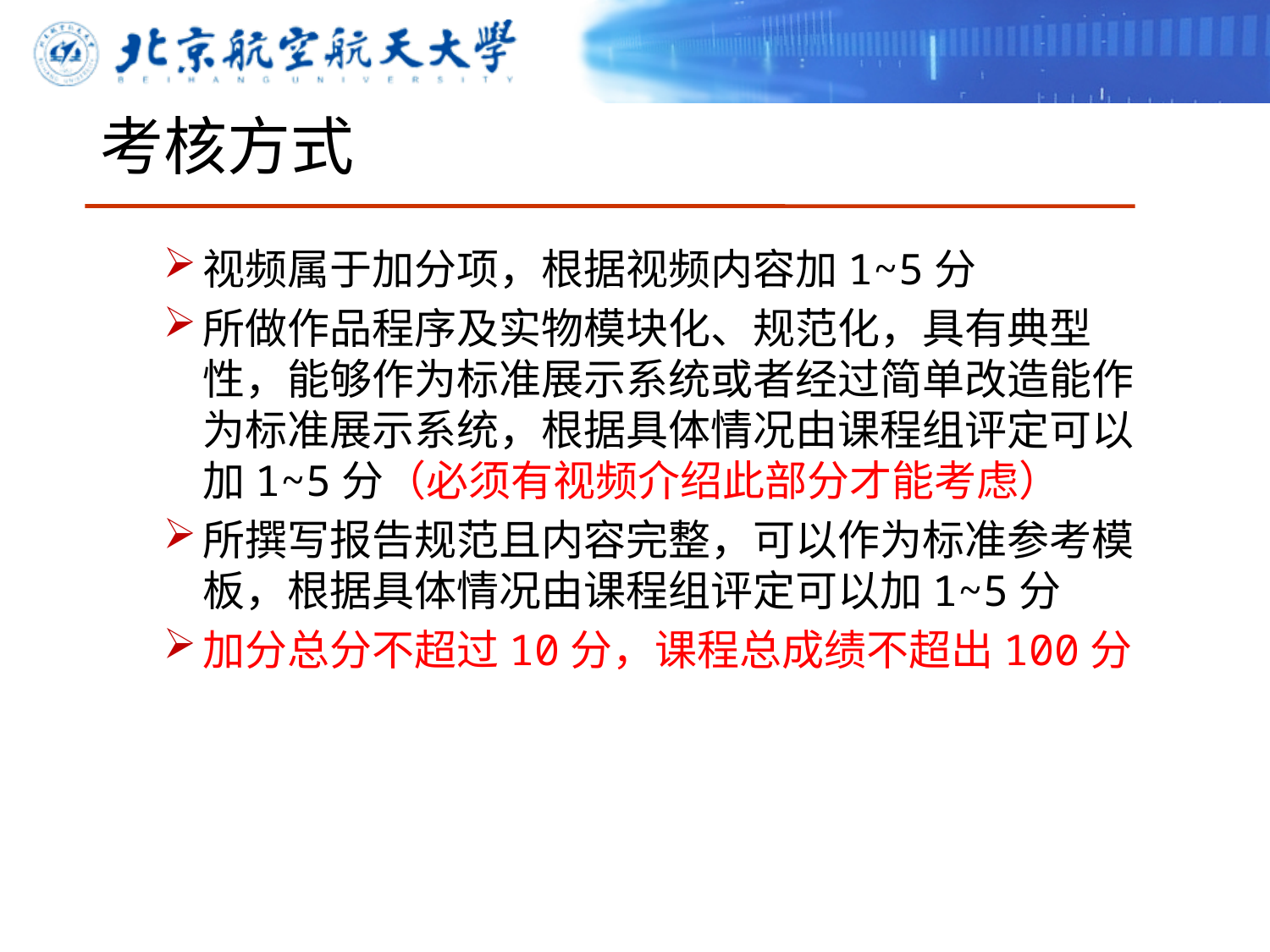

# 考核方式
视频属于加分项，根据视频内容加1~5分
所做作品程序及实物模块化、规范化，具有典型性，能够作为标准展示系统或者经过简单改造能作为标准展示系统，根据具体情况由课程组评定可以加1~5分（必须有视频介绍此部分才能考虑）
所撰写报告规范且内容完整，可以作为标准参考模板，根据具体情况由课程组评定可以加1~5分
加分总分不超过10分，课程总成绩不超出100分